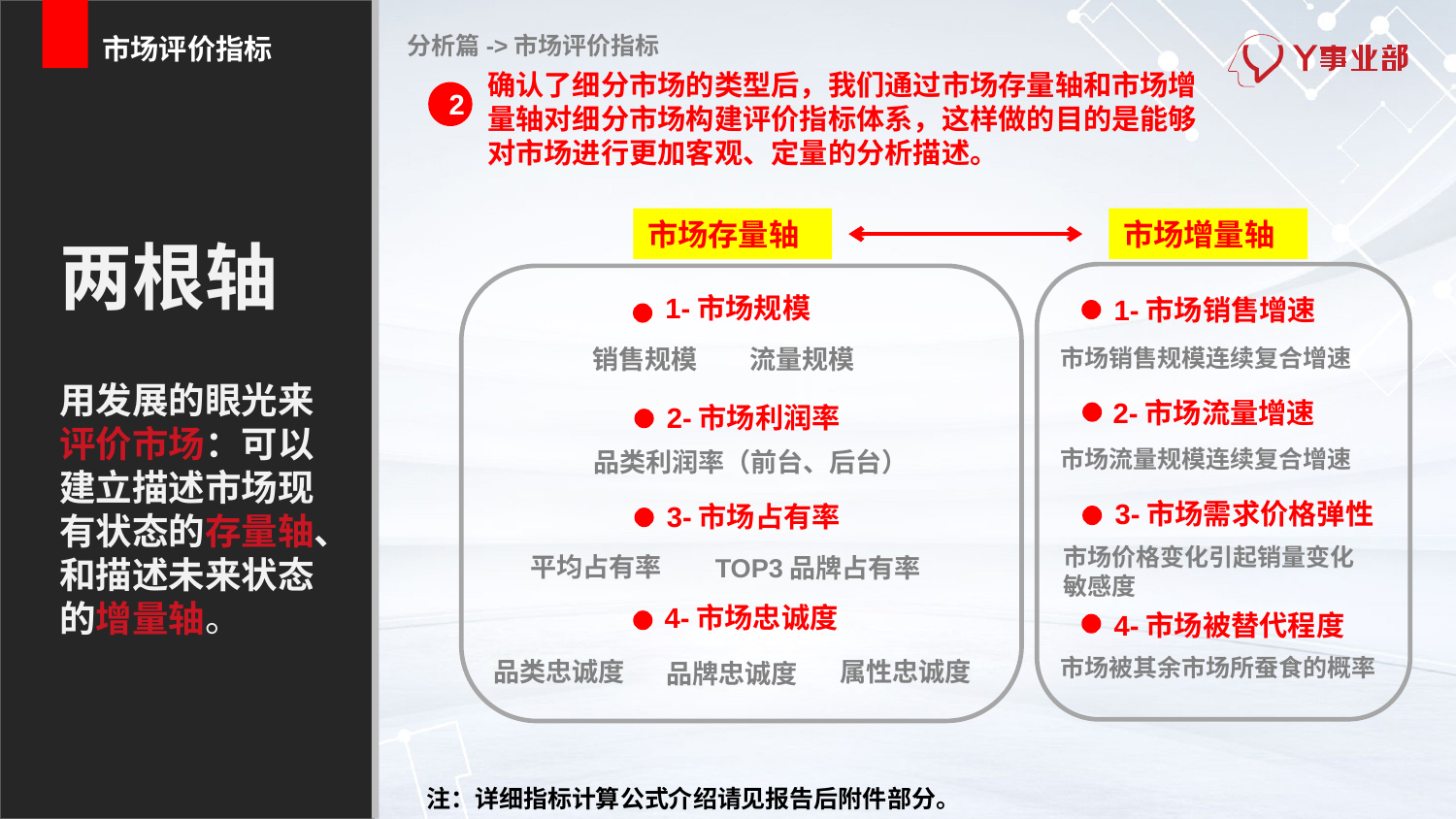

分析篇->市场评价指标
市场评价指标
确认了细分市场的类型后，我们通过市场存量轴和市场增量轴对细分市场构建评价指标体系，这样做的目的是能够对市场进行更加客观、定量的分析描述。
2
市场存量轴
市场增量轴
# 两根轴 用发展的眼光来评价市场：可以建立描述市场现有状态的存量轴、和描述未来状态的增量轴。

1-市场规模
1-市场销售增速

流量规模
市场销售规模连续复合增速
销售规模
2-市场流量增速
2-市场利润率

市场流量规模连续复合增速
品类利润率（前台、后台）
3-市场需求价格弹性
3-市场占有率

市场价格变化引起销量变化敏感度
平均占有率
TOP3品牌占有率
4-市场忠诚度
4-市场被替代程度

市场被其余市场所蚕食的概率
品类忠诚度
属性忠诚度
品牌忠诚度
注：详细指标计算公式介绍请见报告后附件部分。